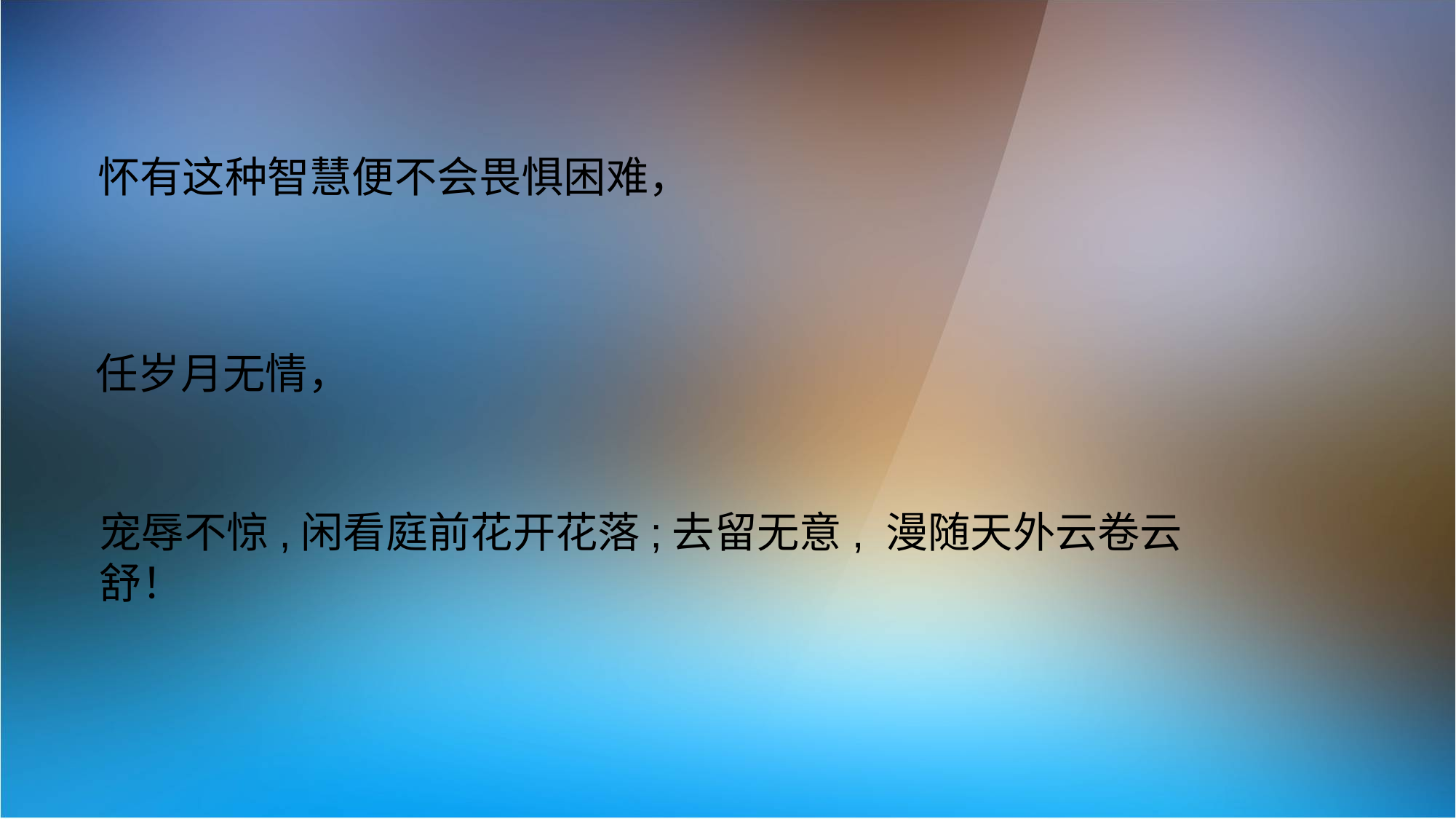

怀有这种智慧便不会畏惧困难，
任岁月无情，
宠辱不惊,闲看庭前花开花落;去留无意, 漫随天外云卷云舒！